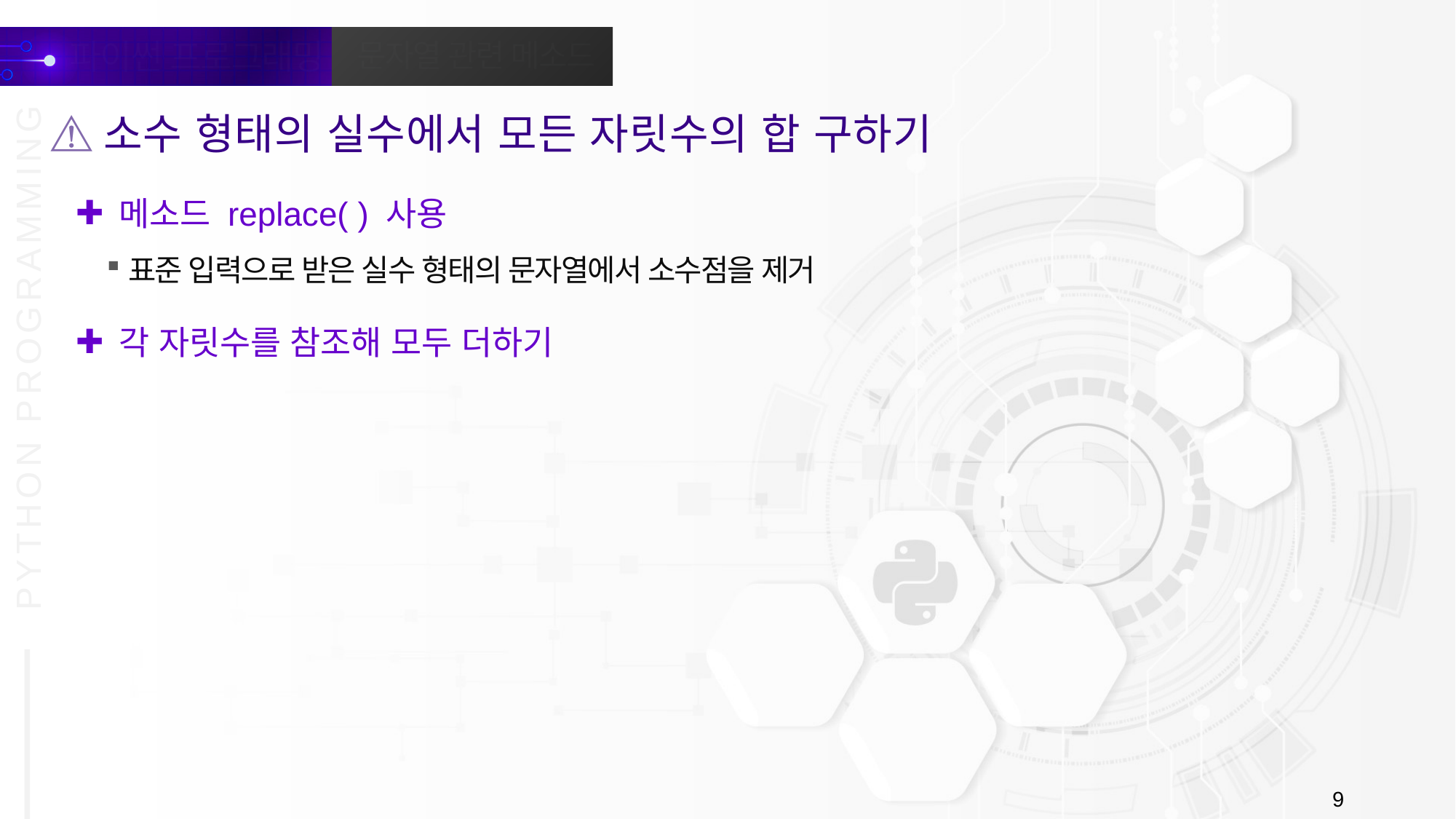

소수 형태의 실수에서 모든 자릿수의 합 구하기
메소드 replace( ) 사용
표준 입력으로 받은 실수 형태의 문자열에서 소수점을 제거
각 자릿수를 참조해 모두 더하기
9